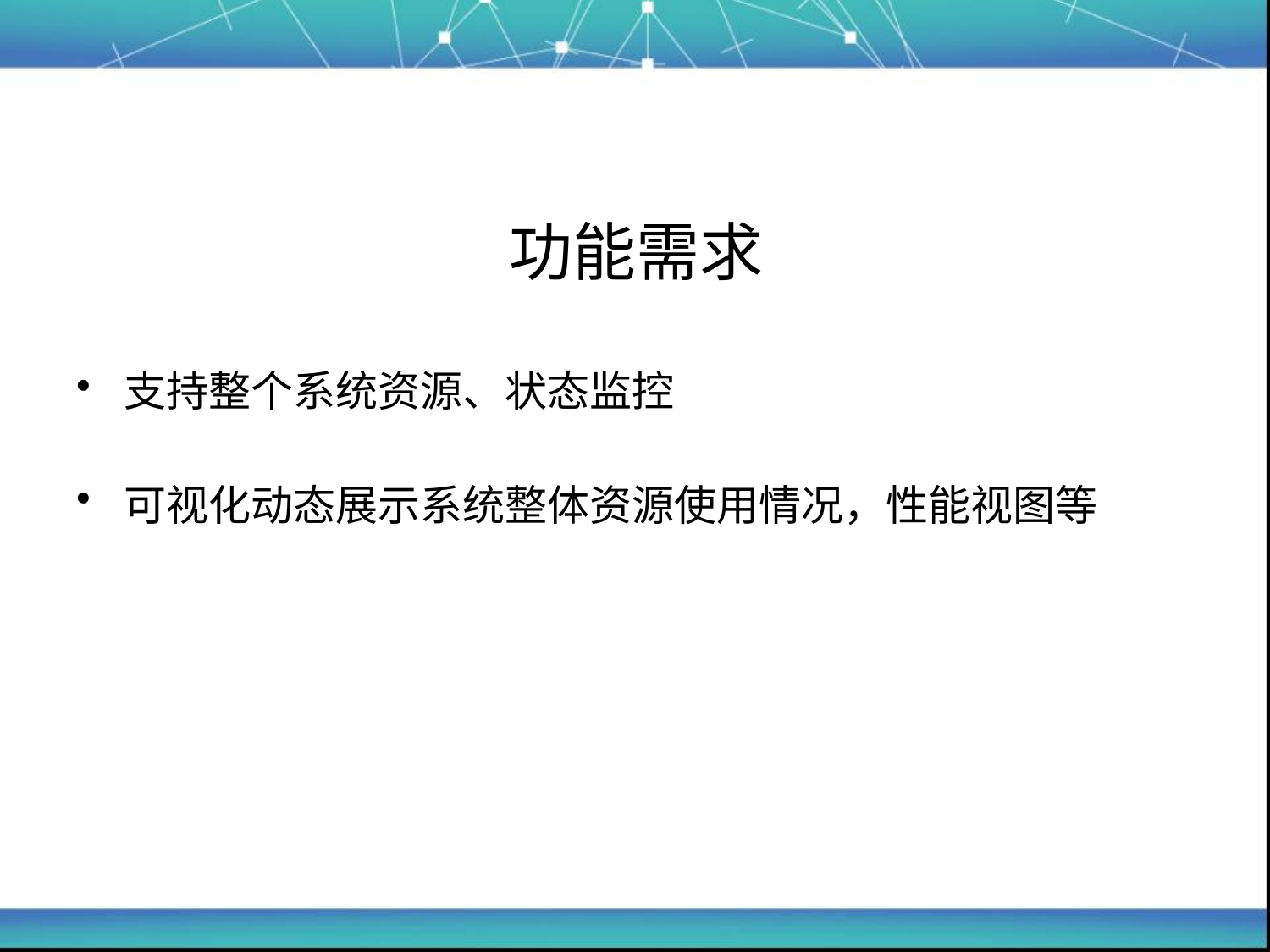

# 功能需求

支持整个系统资源、状态监控

可视化动态展示系统整体资源使用情况，性能视图等